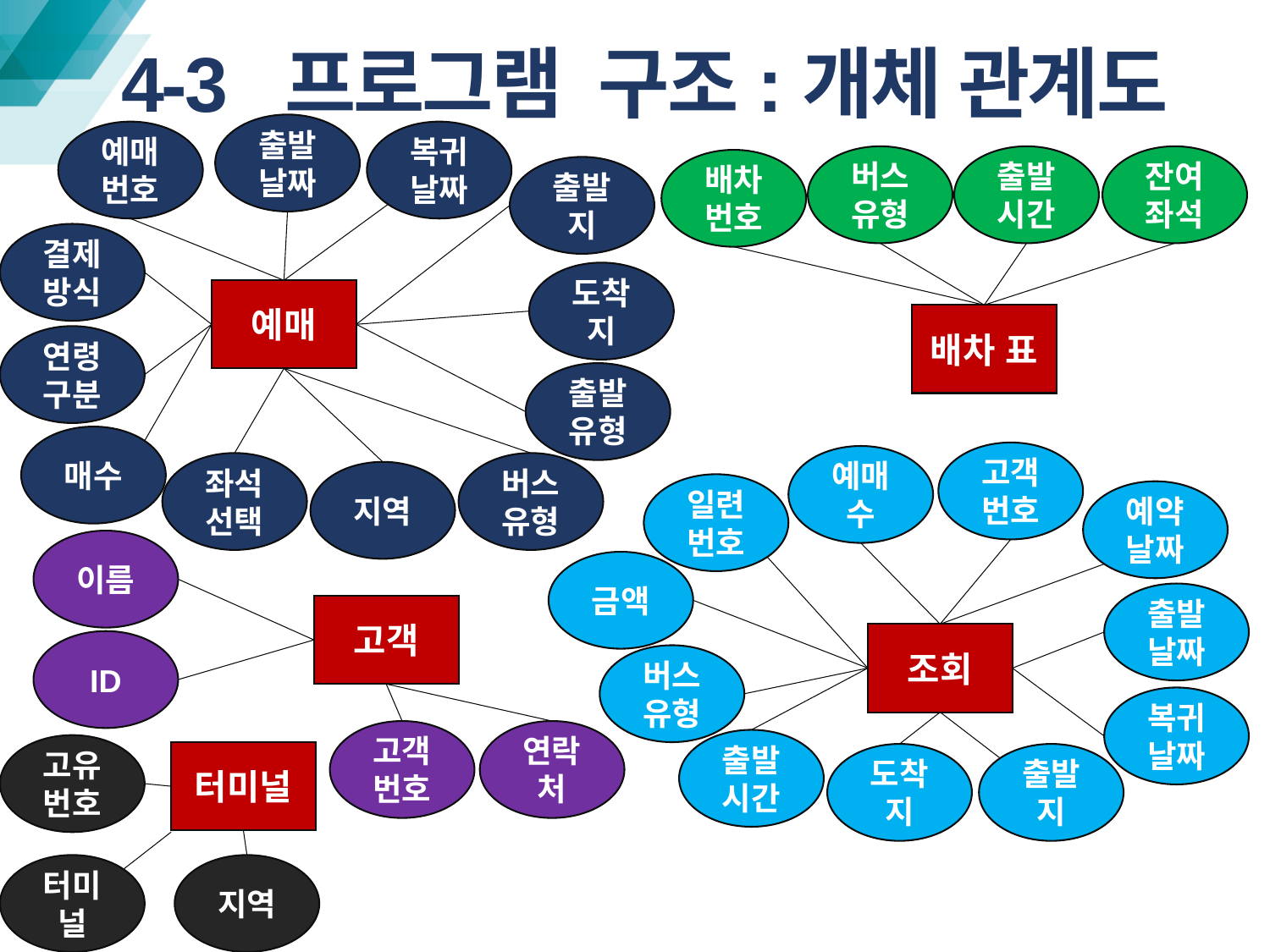

# 4-3  프로그램  구조:개체 관계도
출발날짜
예매번호
복귀날짜
버스유형
출발시간
잔여좌석
배차번호
출발지
결제방식
도착지
예매
배차 표
연령구분
출발유형
매수
고객번호
예매 수
좌석선택
버스유형
지역
일련번호
예약날짜
이름
금액
출발날짜
고객
조회
ID
버스유형
복귀날짜
고객번호
연락처
출발시간
고유번호
터미널
도착지
출발지
터미널
지역